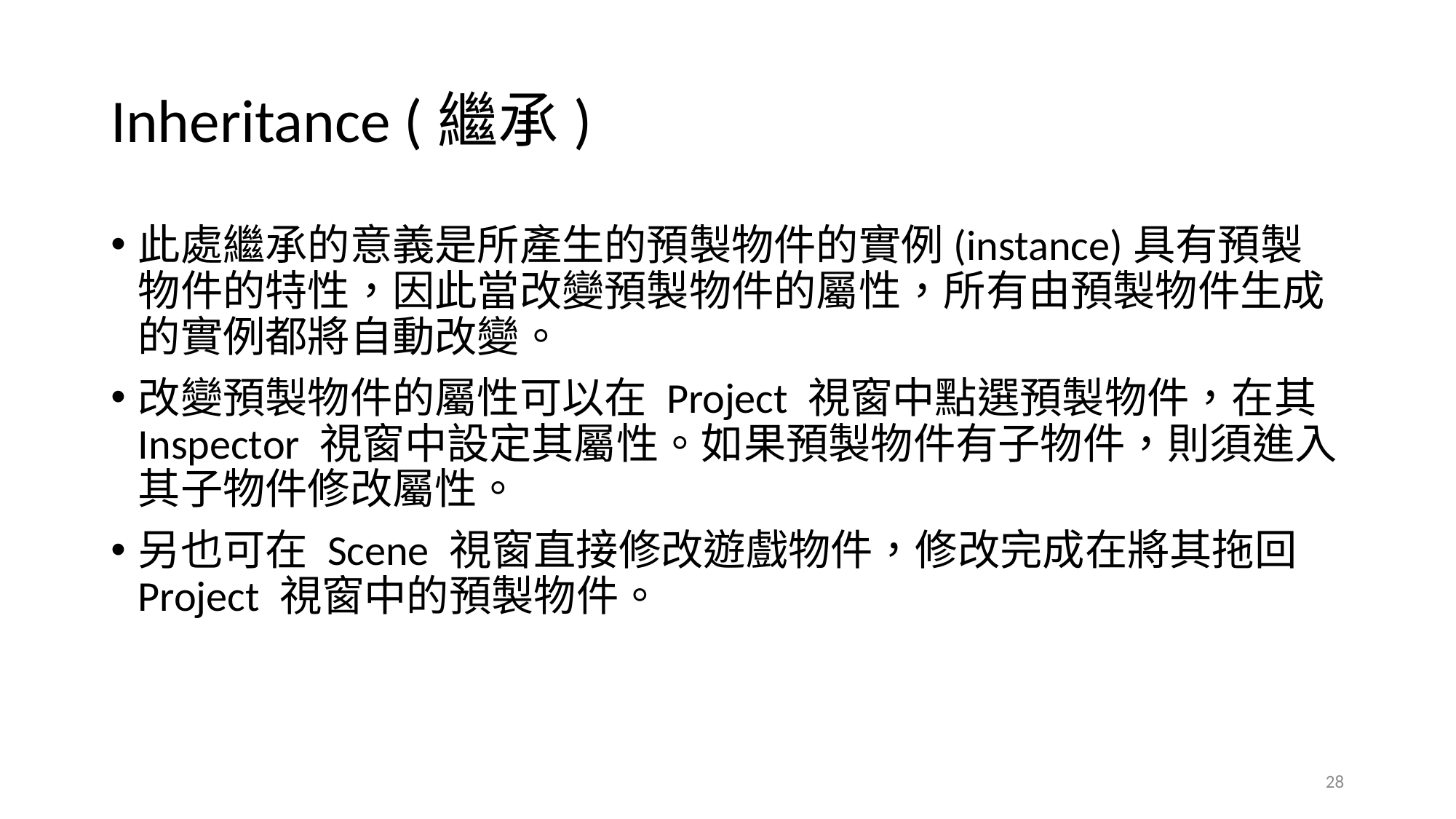

# Inheritance (繼承)
此處繼承的意義是所產生的預製物件的實例(instance)具有預製物件的特性，因此當改變預製物件的屬性，所有由預製物件生成的實例都將自動改變。
改變預製物件的屬性可以在 Project 視窗中點選預製物件，在其 Inspector 視窗中設定其屬性。如果預製物件有子物件，則須進入其子物件修改屬性。
另也可在 Scene 視窗直接修改遊戲物件，修改完成在將其拖回 Project 視窗中的預製物件。

28